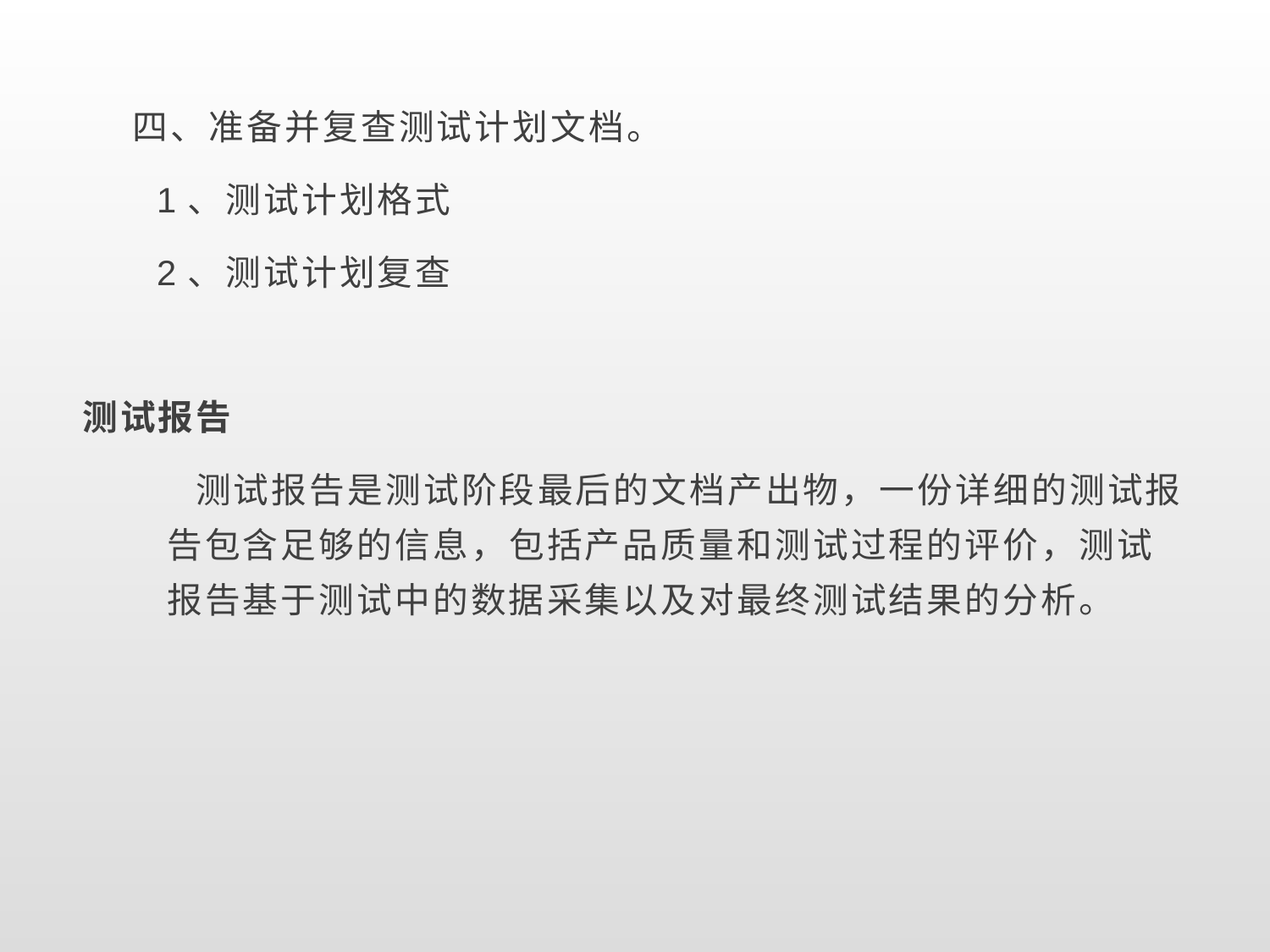

四、准备并复查测试计划文档。
      1、测试计划格式
      2、测试计划复查

测试报告
          测试报告是测试阶段最后的文档产出物，一份详细的测试报告包含足够的信息，包括产品质量和测试过程的评价，测试报告基于测试中的数据采集以及对最终测试结果的分析。